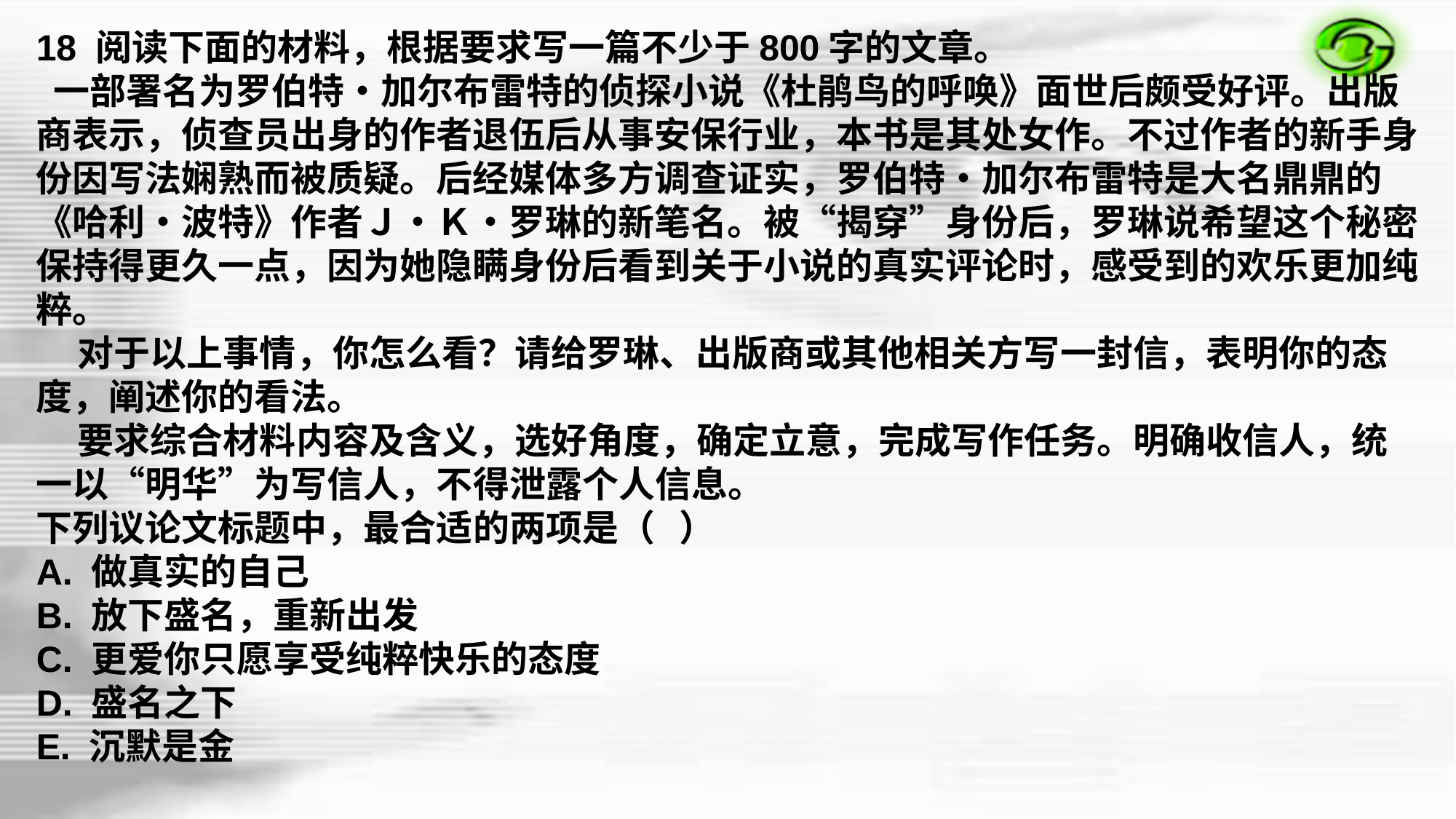

18 阅读下面的材料，根据要求写一篇不少于800字的文章。
 一部署名为罗伯特•加尔布雷特的侦探小说《杜鹃鸟的呼唤》面世后颇受好评。出版商表示，侦查员出身的作者退伍后从事安保行业，本书是其处女作。不过作者的新手身份因写法娴熟而被质疑。后经媒体多方调查证实，罗伯特•加尔布雷特是大名鼎鼎的《哈利•波特》作者Ｊ•Ｋ•罗琳的新笔名。被“揭穿”身份后，罗琳说希望这个秘密保持得更久一点，因为她隐瞒身份后看到关于小说的真实评论时，感受到的欢乐更加纯粹。
    对于以上事情，你怎么看？请给罗琳、出版商或其他相关方写一封信，表明你的态度，阐述你的看法。
    要求综合材料内容及含义，选好角度，确定立意，完成写作任务。明确收信人，统一以“明华”为写信人，不得泄露个人信息。
下列议论文标题中，最合适的两项是（   ）
A. 做真实的自己
B. 放下盛名，重新出发
C. 更爱你只愿享受纯粹快乐的态度
D. 盛名之下
E. 沉默是金